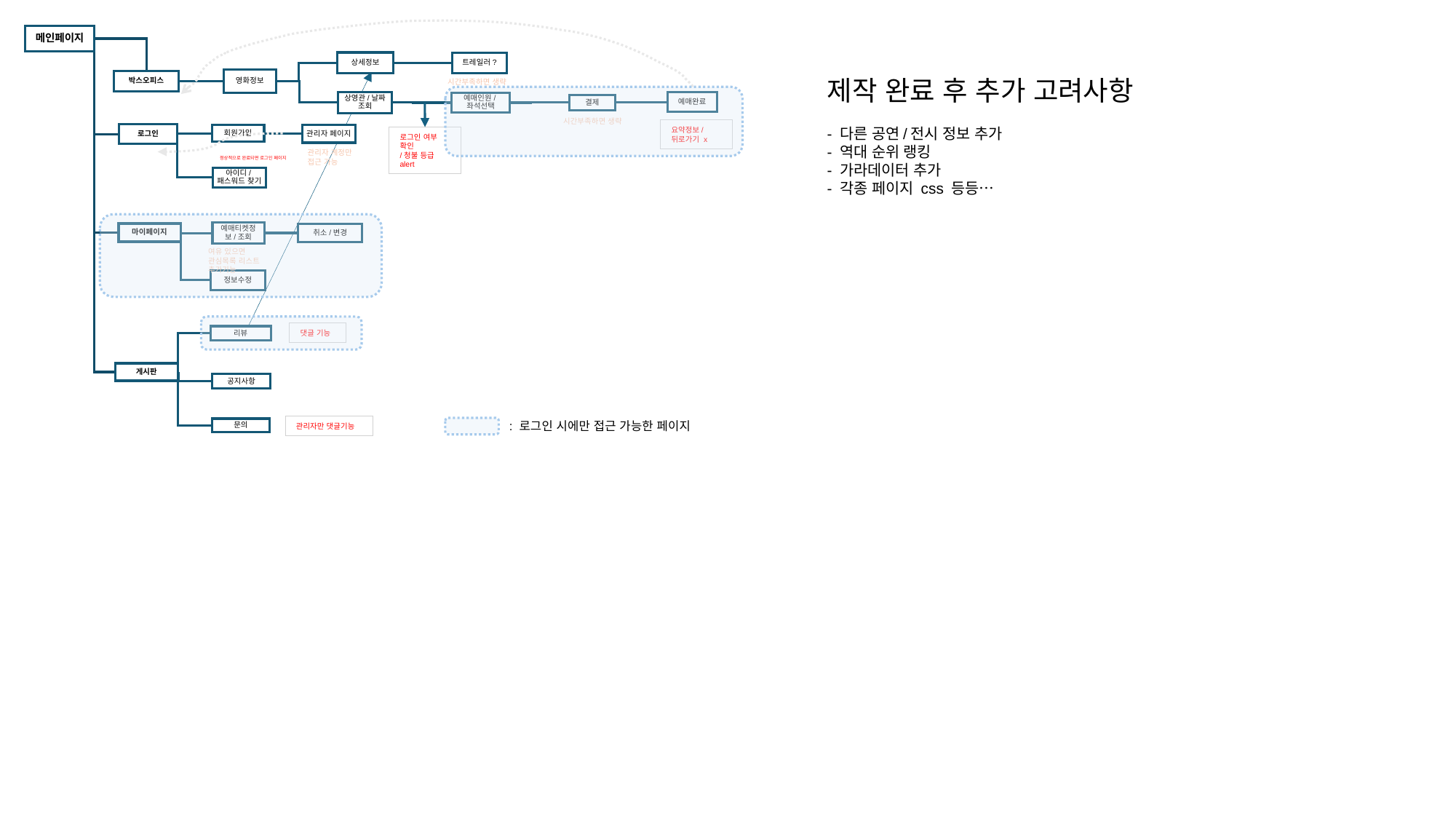

메인페이지
마이페이지
예매티켓정보/조회
취소/변경
정보수정
게시판
리뷰
공지사항
문의
로그인
회원가입
관리자 페이지
아이디/패스워드 찾기
박스오피스
영화정보
상영관/날짜 조회
예매인원/좌석선택
결제
예매완료
상세정보
트레일러?

제작 완료 후 추가 고려사항

- 다른 공연/전시 정보 추가
- 역대 순위 랭킹
- 가라데이터 추가
- 각종 페이지 css 등등…
시간부족하면 생략

시간부족하면 생략
요약정보/뒤로가기 x
로그인 여부 확인
/청불 등급 alert
관리자 계정만 접근 가능
정상적으로 완료되면 로그인 페이지

여유 있으면 관심목록 리스트 추가기능

댓글 기능
: 로그인 시에만 접근 가능한 페이지
관리자만 댓글기능